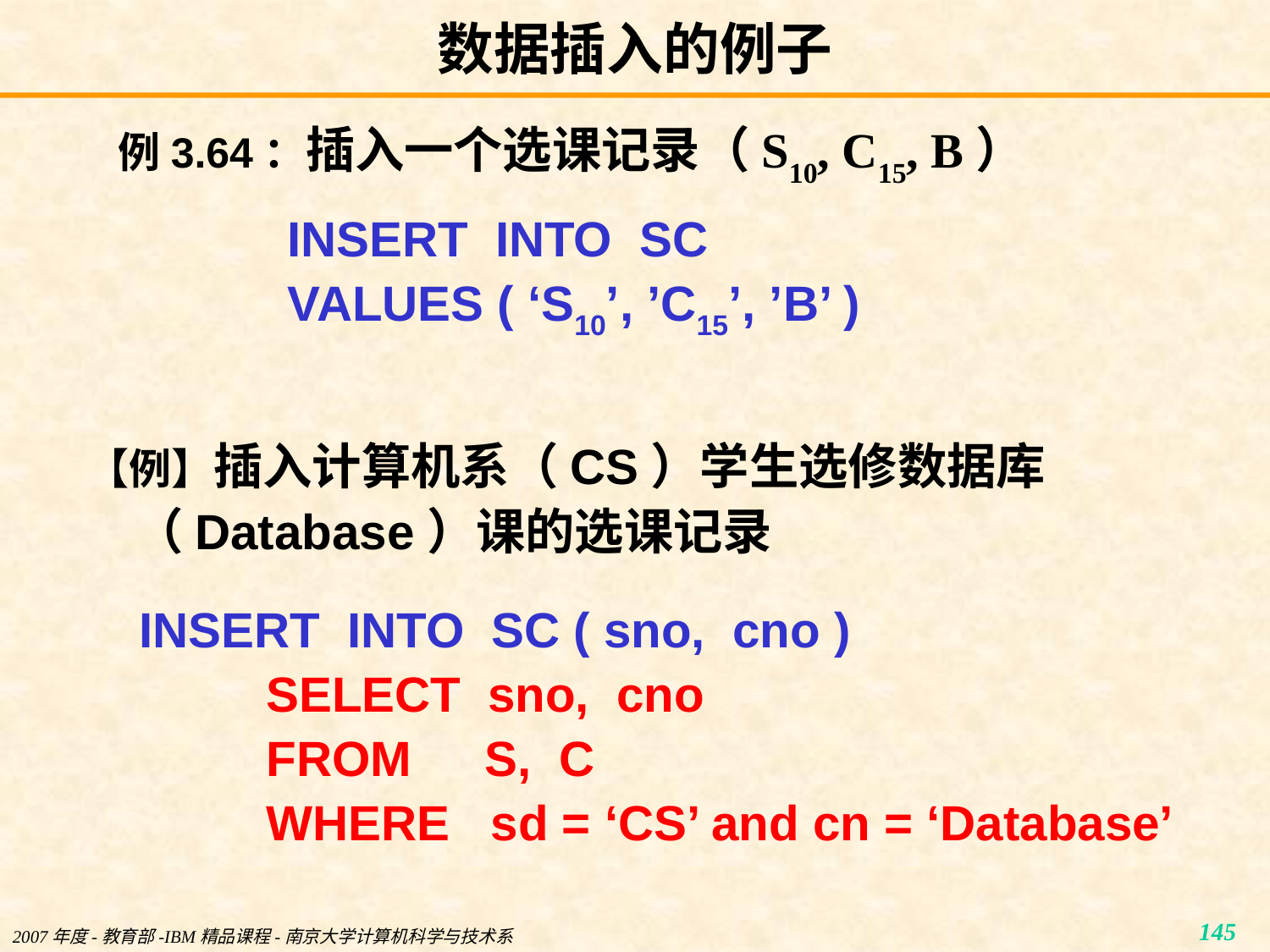

# 数据插入的例子
例3.64：插入一个选课记录（S10, C15, B）
INSERT  INTO  SC
VALUES ( ‘S10’, ’C15’, ’B’ )
【例】插入计算机系（CS）学生选修数据库（Database）课的选课记录
INSERT  INTO  SC ( sno,  cno )
SELECT  sno,  cno
FROM      S,  C
WHERE   sd = ‘CS’ and cn = ‘Database’
145
2007年度-教育部-IBM精品课程-南京大学计算机科学与技术系